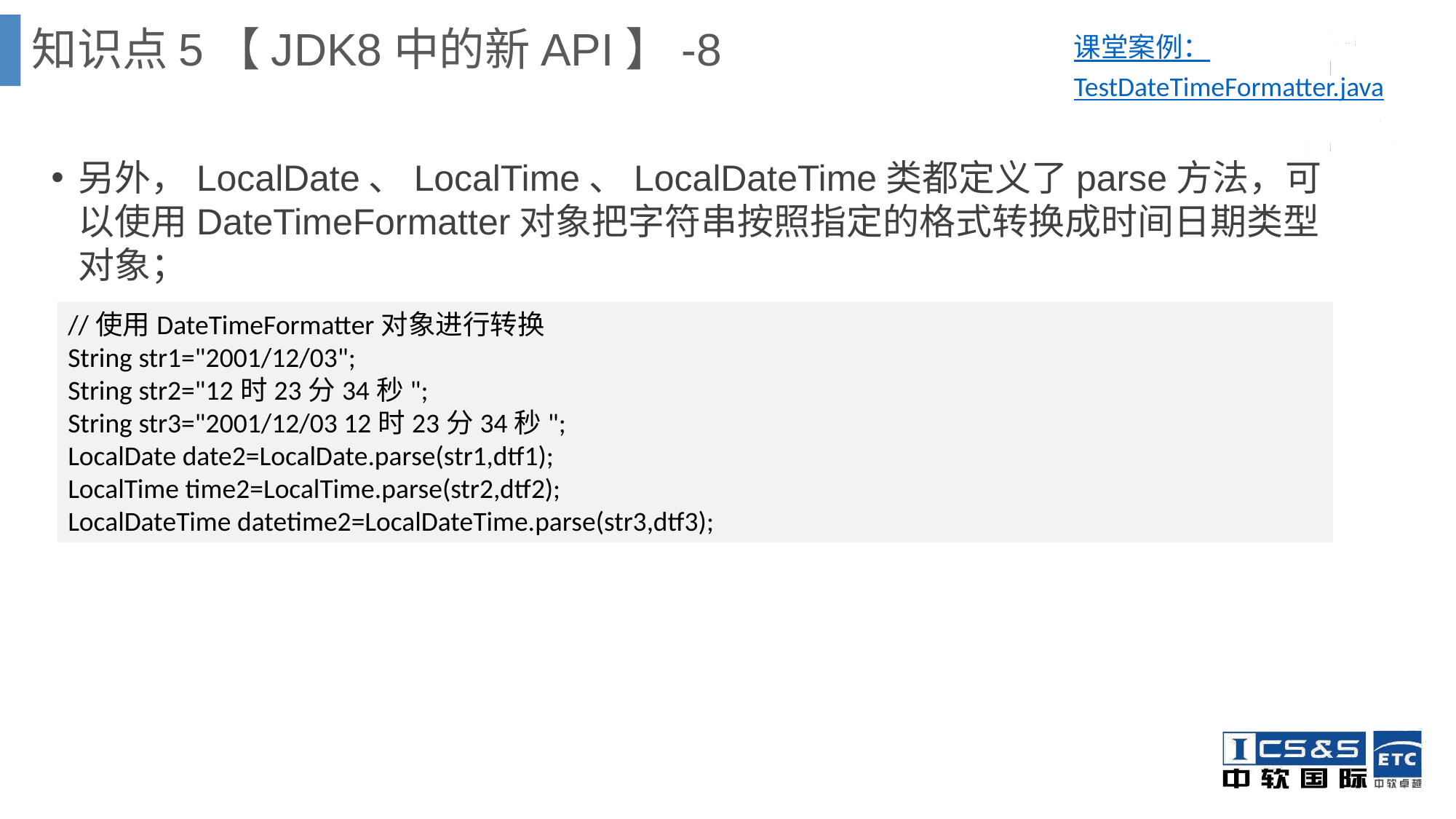

知识点5【JDK8中的新API】-8
课堂案例： TestDateTimeFormatter.java
另外，LocalDate、LocalTime、LocalDateTime类都定义了parse方法，可以使用DateTimeFormatter对象把字符串按照指定的格式转换成时间日期类型对象；
//使用DateTimeFormatter对象进行转换
String str1="2001/12/03";
String str2="12时23分34秒";
String str3="2001/12/03 12时23分34秒";
LocalDate date2=LocalDate.parse(str1,dtf1);
LocalTime time2=LocalTime.parse(str2,dtf2);
LocalDateTime datetime2=LocalDateTime.parse(str3,dtf3);